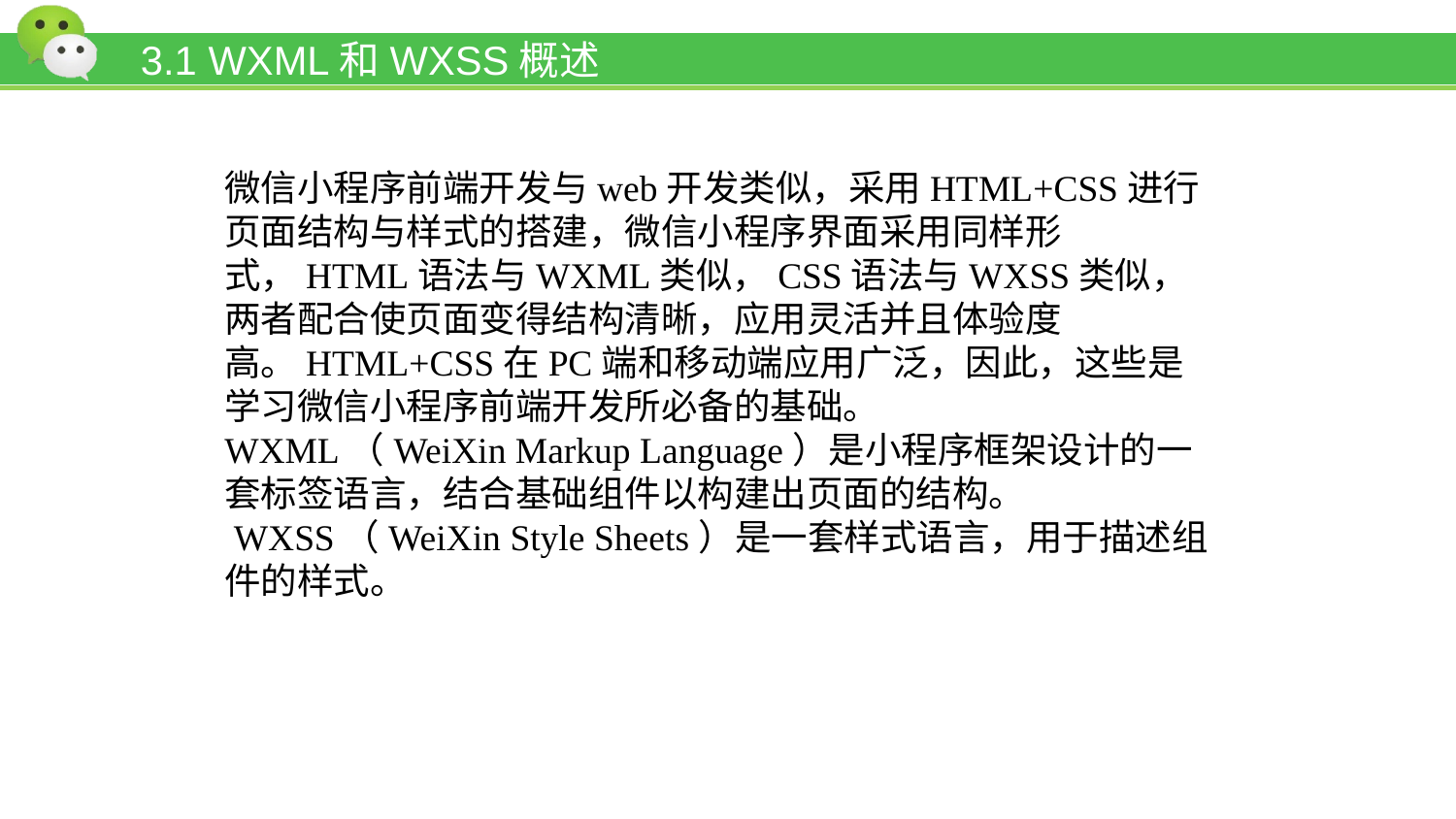

# 3.1 WXML和WXSS概述
微信小程序前端开发与web开发类似，采用HTML+CSS进行页面结构与样式的搭建，微信小程序界面采用同样形式，HTML语法与WXML类似，CSS语法与WXSS类似，两者配合使页面变得结构清晰，应用灵活并且体验度高。HTML+CSS在PC端和移动端应用广泛，因此，这些是学习微信小程序前端开发所必备的基础。
WXML（WeiXin Markup Language）是小程序框架设计的一套标签语言，结合基础组件以构建出页面的结构。
 WXSS（WeiXin Style Sheets）是一套样式语言，用于描述组件的样式。